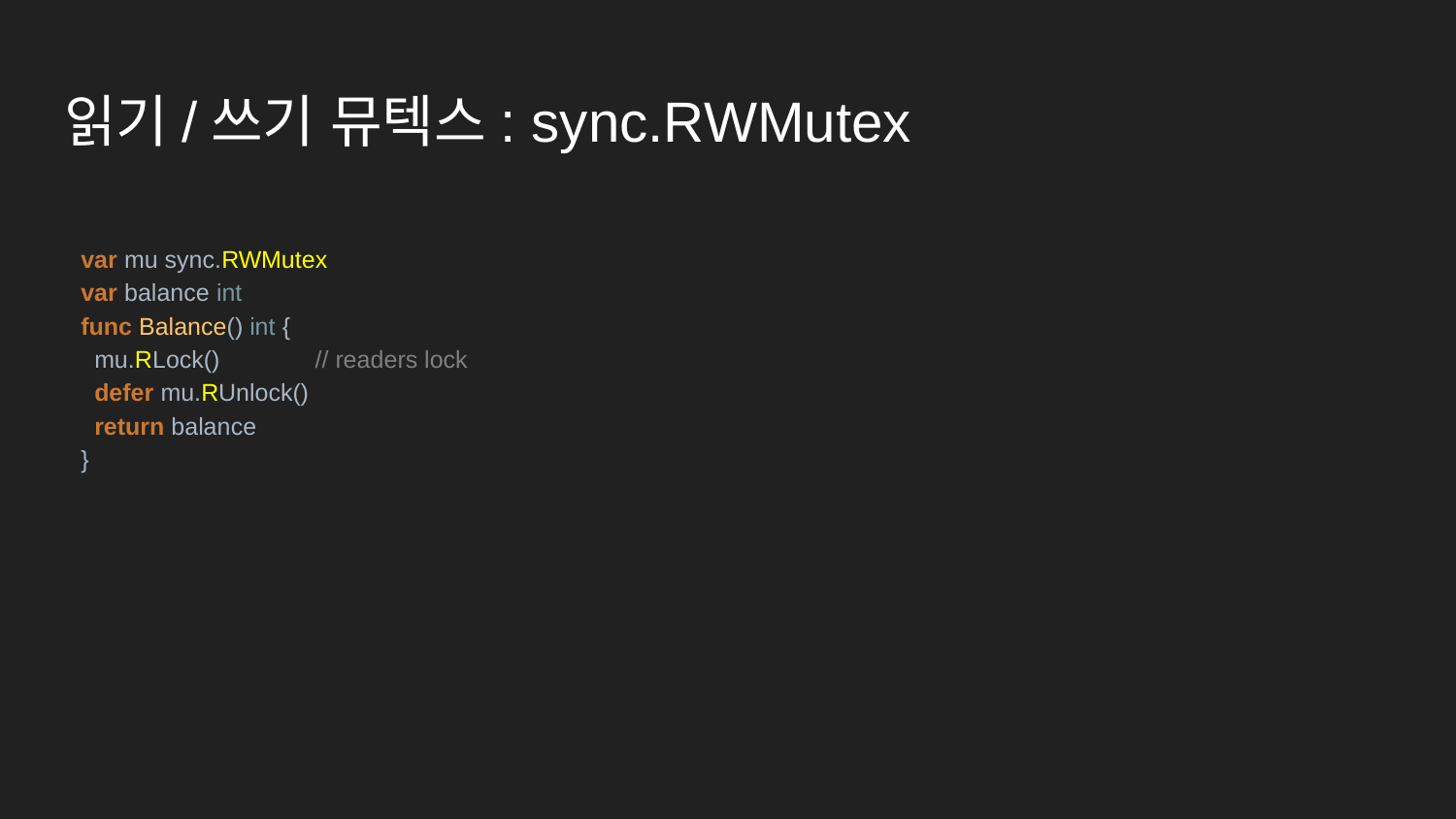

# 읽기/쓰기 뮤텍스: sync.RWMutex
var mu sync.RWMutex
var balance int
func Balance() int {
  mu.RLock()              // readers lock
  defer mu.RUnlock()
  return balance
}